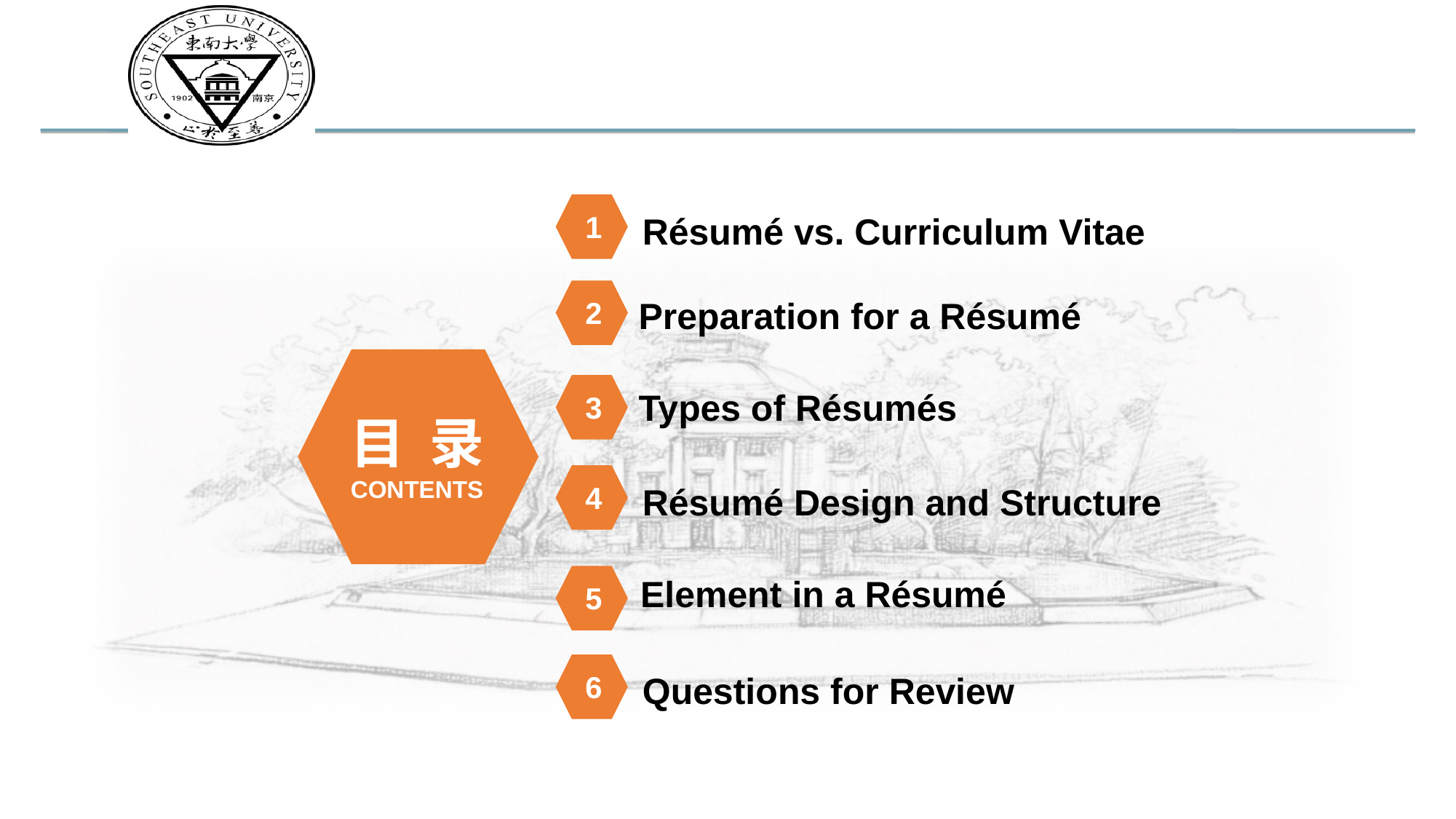

1
Résumé vs. Curriculum Vitae

2
Preparation for a Résumé

目  录
CONTENTS

3
Types of Résumés

4
Résumé Design and Structure

5
Element in a Résumé

6
Questions for Review